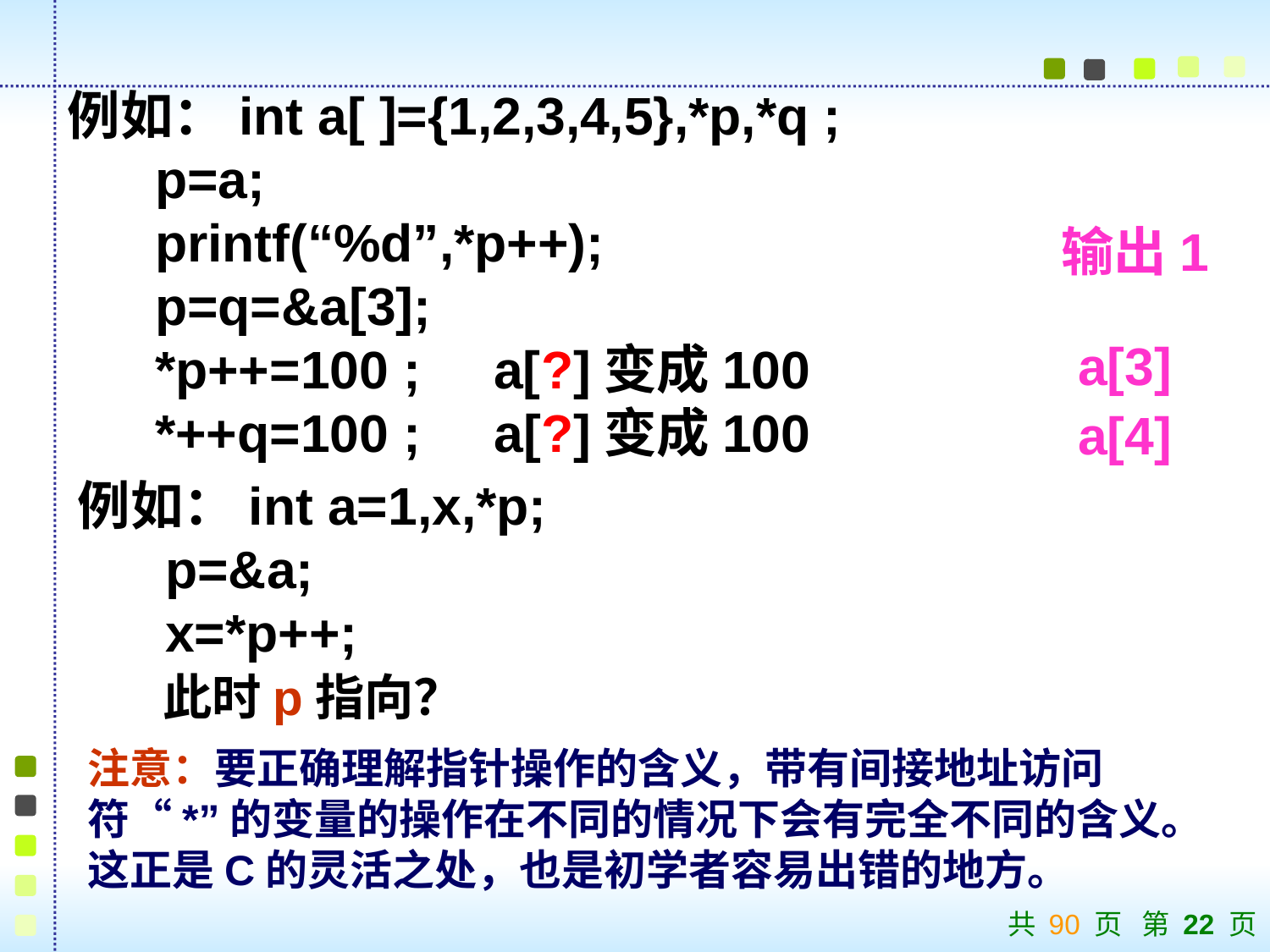

例如：int a[ ]={1,2,3,4,5},*p,*q ;
      p=a;
      printf(“%d”,*p++);
      p=q=&a[3];
      *p++=100 ;     a[?]变成100
      *++q=100 ;     a[?]变成100
输出1
a[3]
a[4]
例如：int a=1,x,*p;
      p=&a;
      x=*p++;
      此时p指向？
注意：要正确理解指针操作的含义，带有间接地址访问符“*”的变量的操作在不同的情况下会有完全不同的含义。这正是C的灵活之处，也是初学者容易出错的地方。
共 90 页   第 22 页